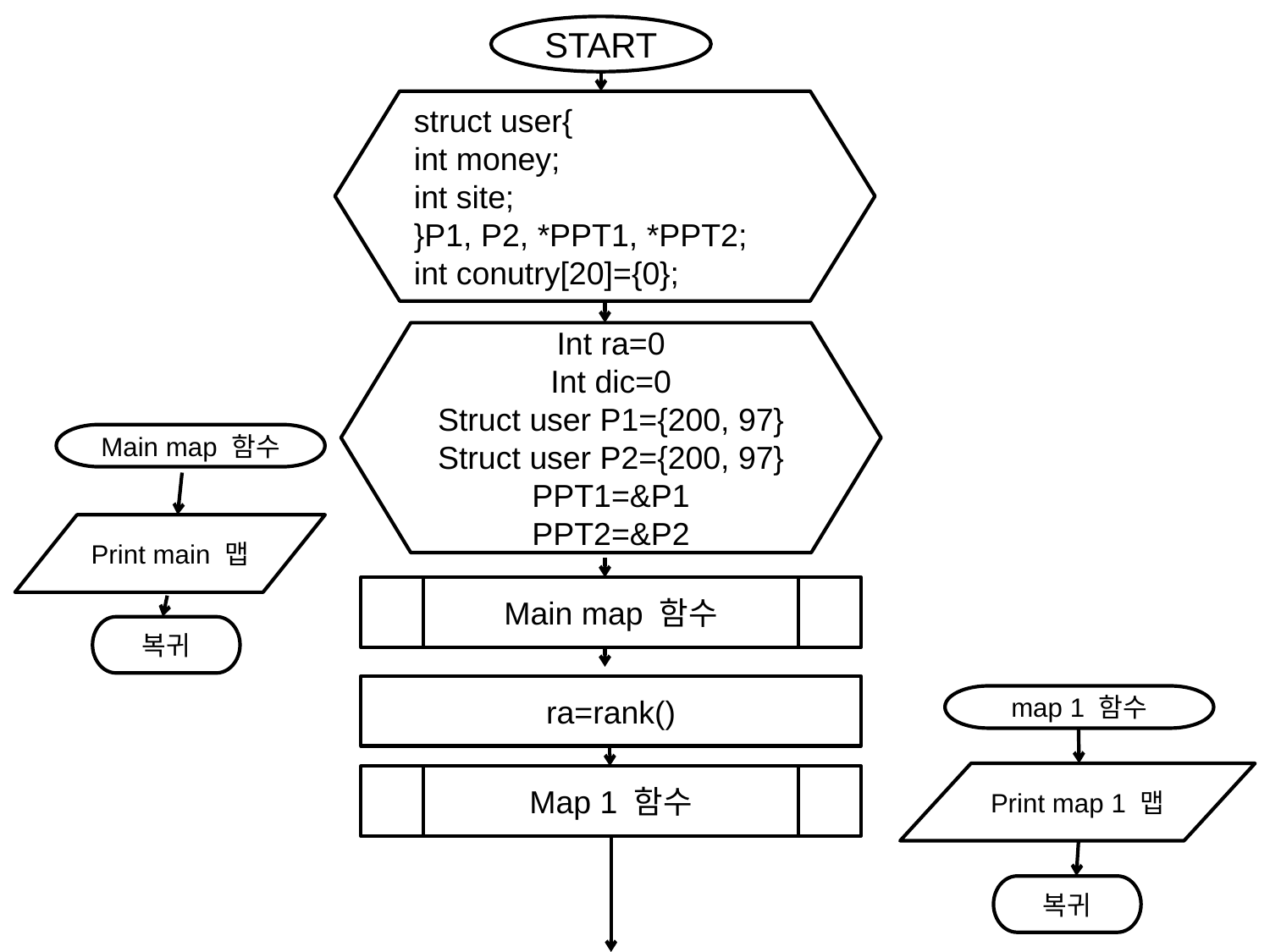

START
struct user{
int money;
int site;
}P1, P2, *PPT1, *PPT2;
int conutry[20]={0};
Int ra=0
Int dic=0
Struct user P1={200, 97}
Struct user P2={200, 97}
PPT1=&P1
PPT2=&P2
Main map 함수
Print main 맵
Main map 함수
복귀
ra=rank()
map 1 함수
Print map 1 맵
Map 1 함수
복귀